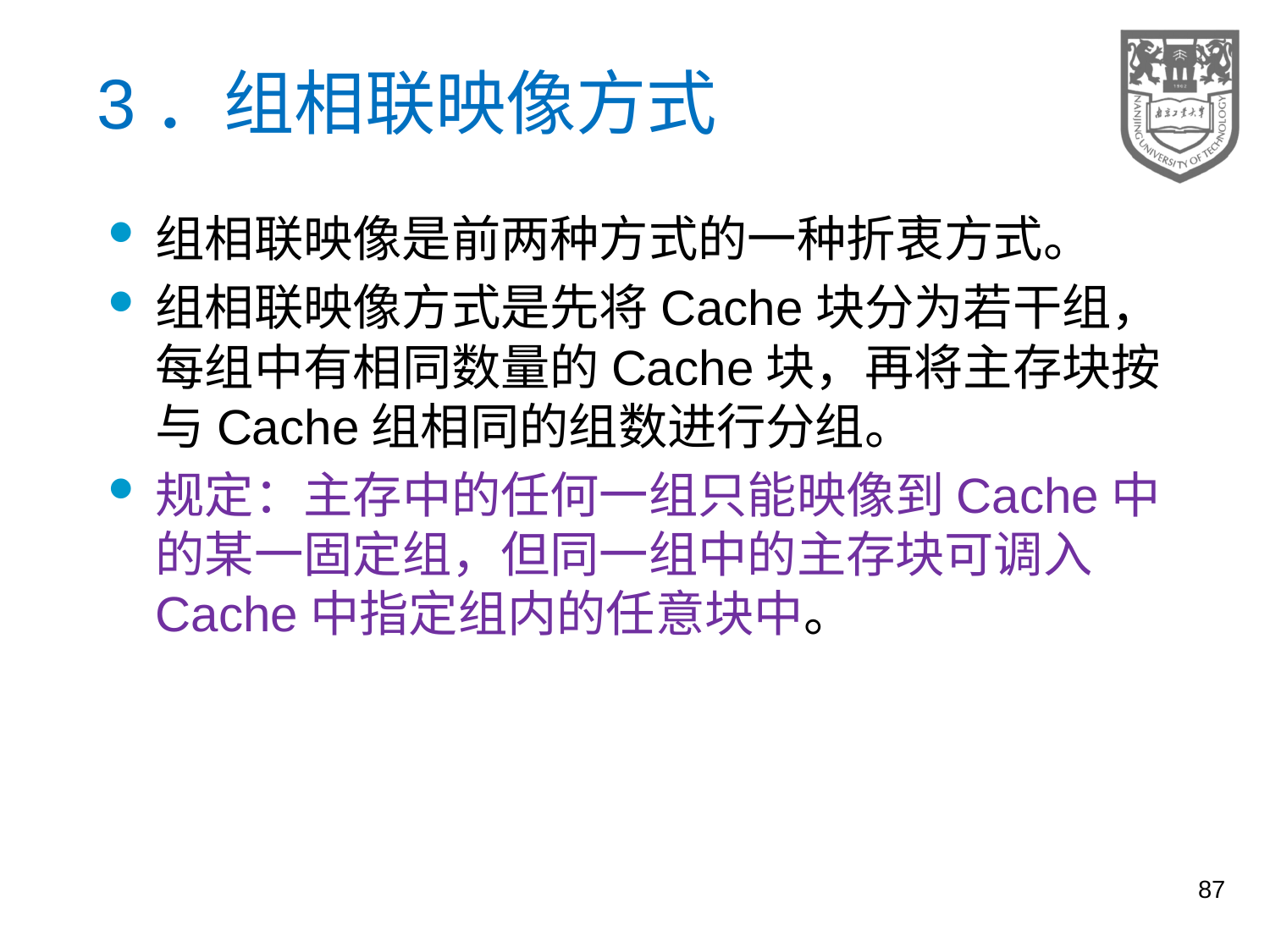

# 3．组相联映像方式
组相联映像是前两种方式的一种折衷方式。
组相联映像方式是先将Cache块分为若干组，每组中有相同数量的Cache块，再将主存块按与Cache组相同的组数进行分组。
规定：主存中的任何一组只能映像到Cache中的某一固定组，但同一组中的主存块可调入Cache中指定组内的任意块中。

87